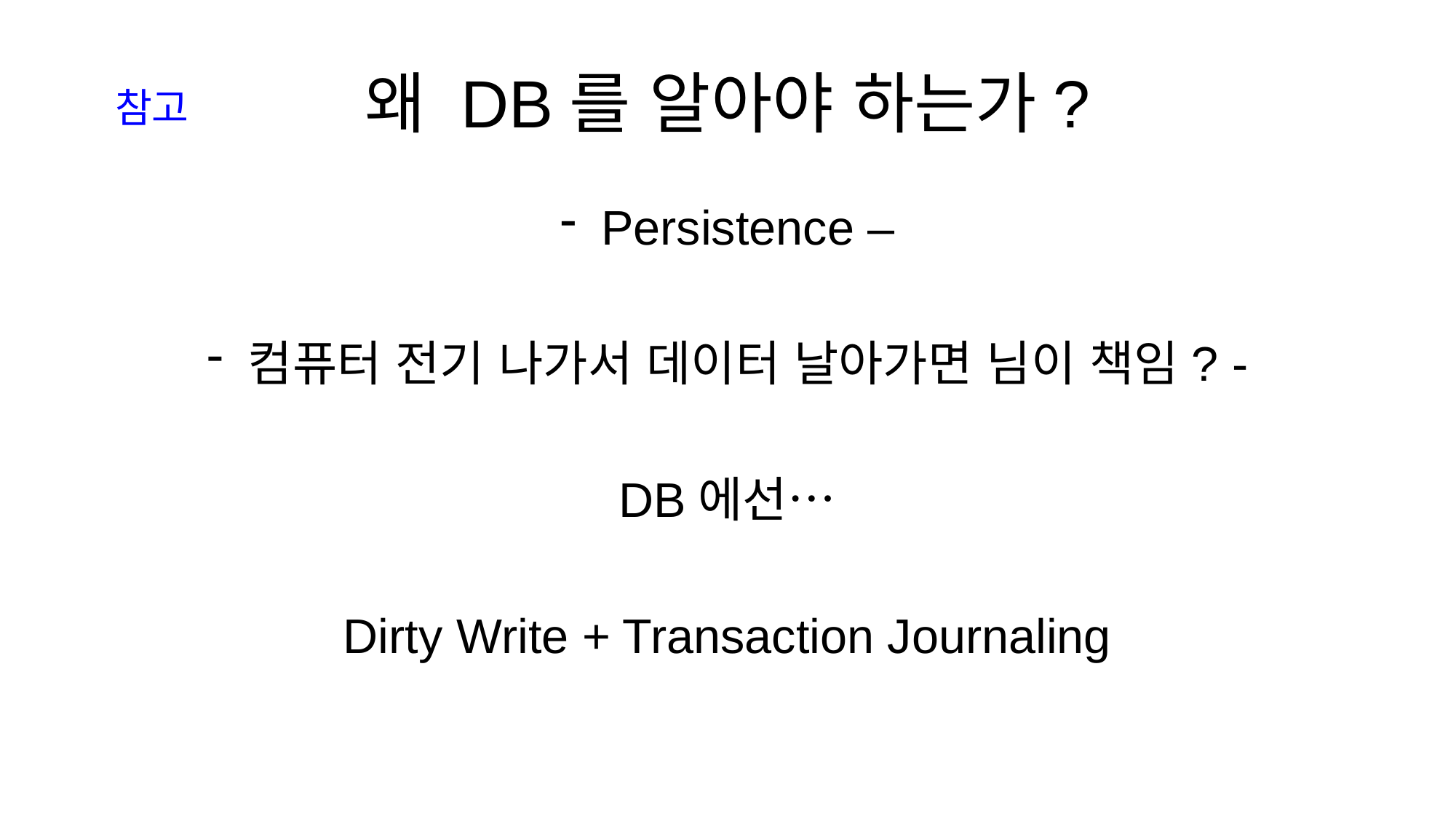

# 왜 DB를 알아야 하는가?
참고
Persistence –

컴퓨터 전기 나가서 데이터 날아가면 님이 책임? -

DB에선…

Dirty Write + Transaction Journaling